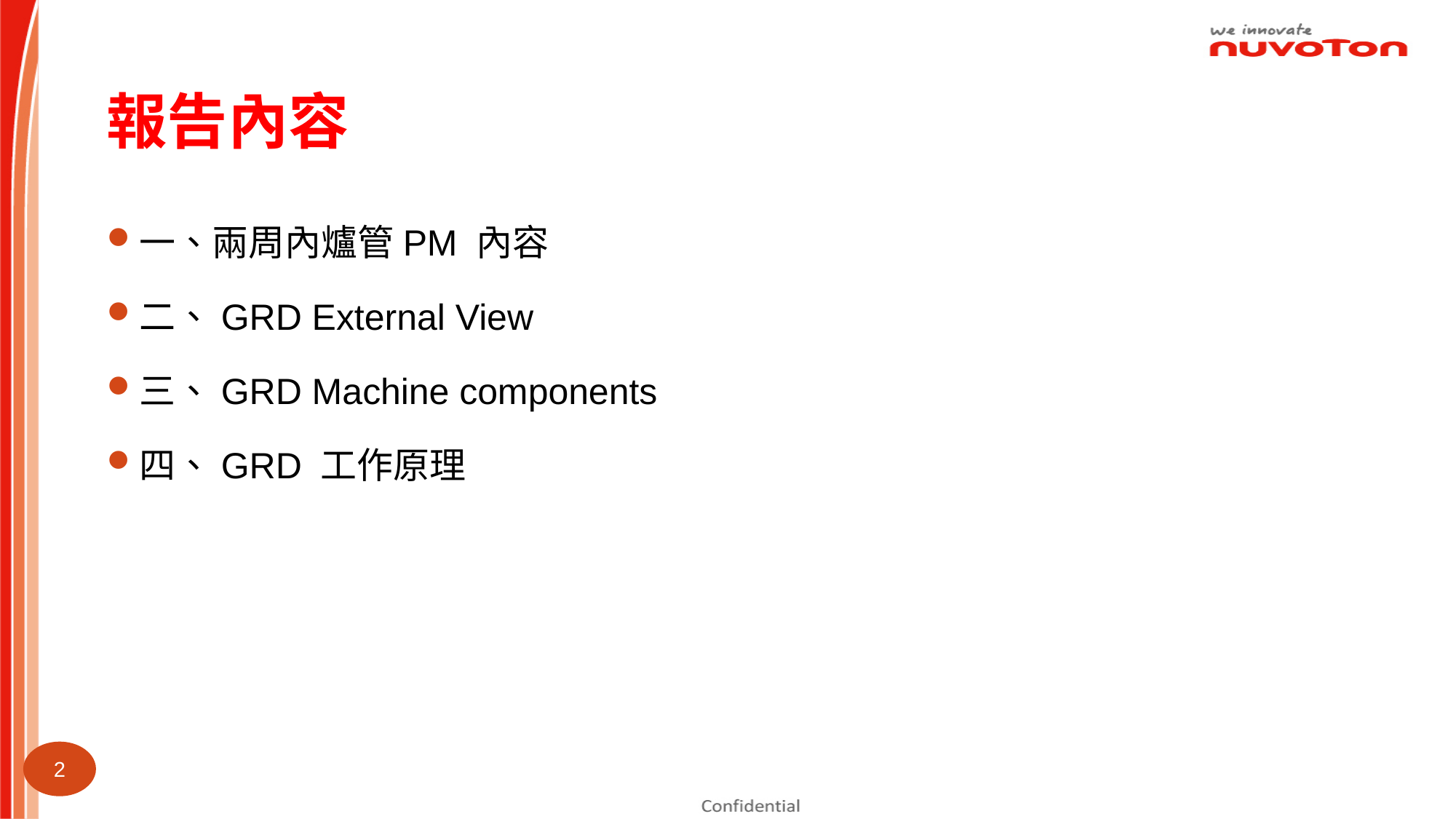

# 報告內容
一、兩周內爐管PM 內容
二、GRD External View
三、GRD Machine components
四、GRD 工作原理

2